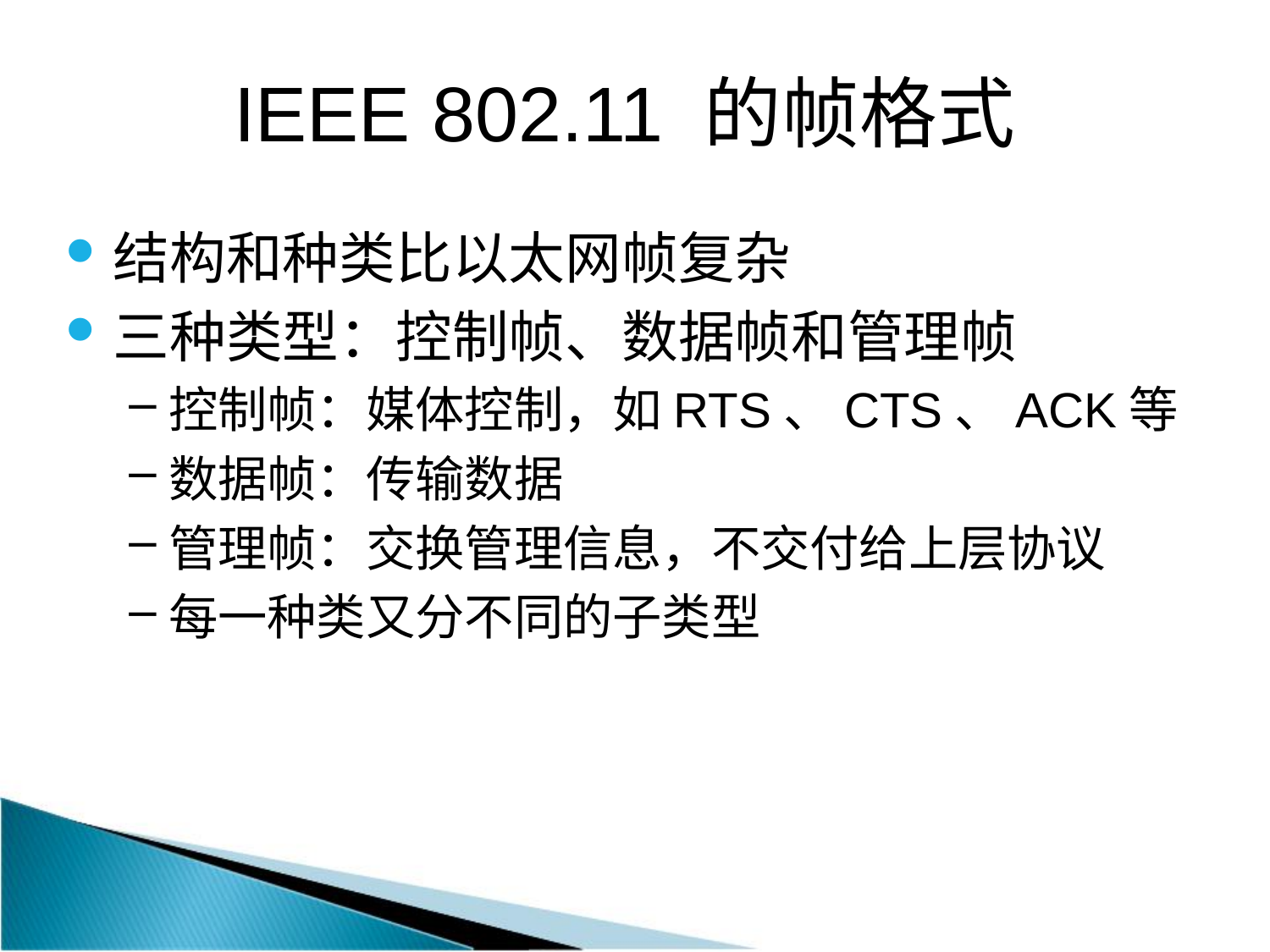

IEEE 802.11 的帧格式
结构和种类比以太网帧复杂
三种类型：控制帧、数据帧和管理帧
控制帧：媒体控制，如RTS、CTS、ACK等
数据帧：传输数据
管理帧：交换管理信息，不交付给上层协议
每一种类又分不同的子类型